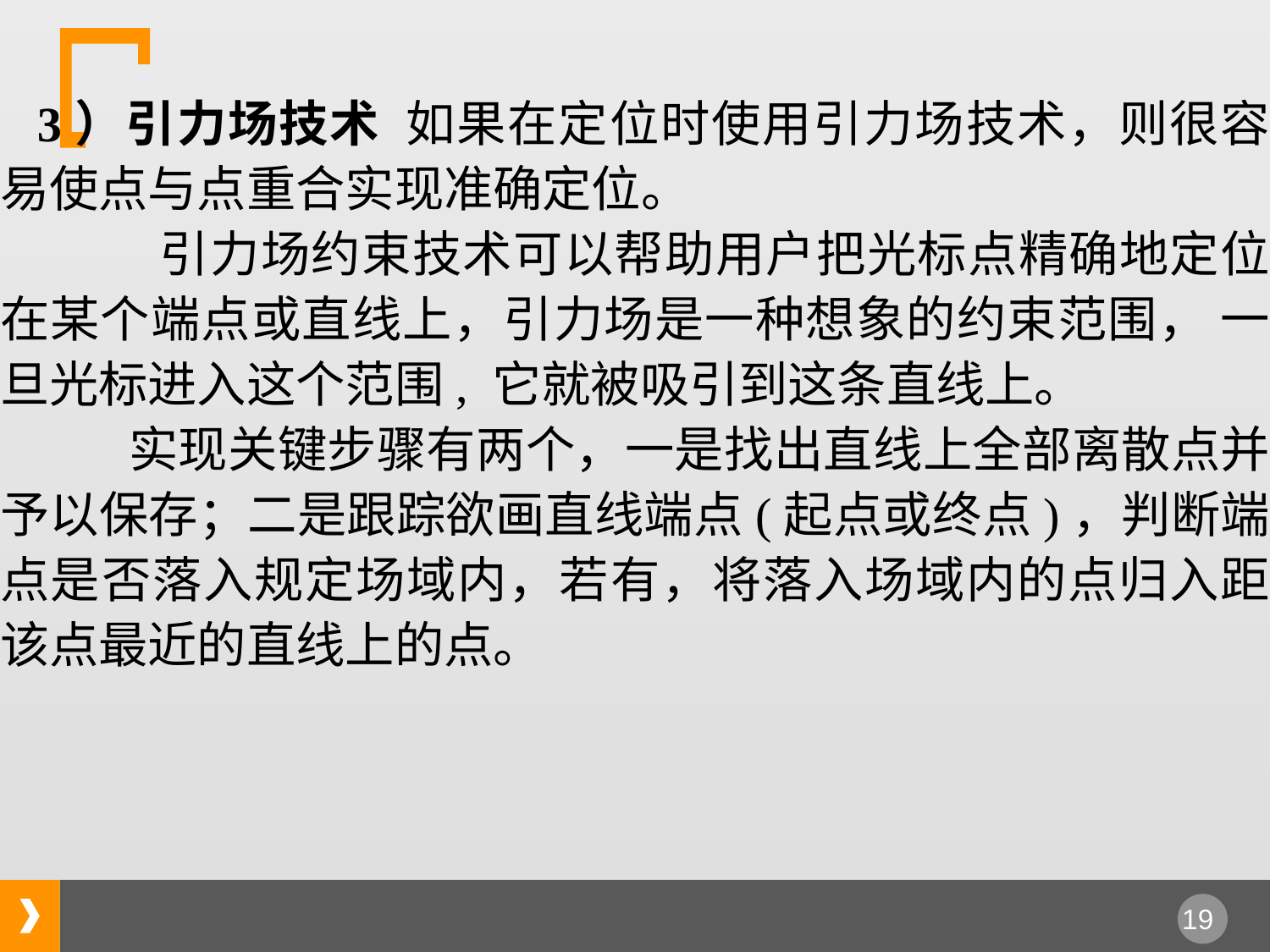

3）引力场技术  如果在定位时使用引力场技术，则很容易使点与点重合实现准确定位。
         引力场约束技术可以帮助用户把光标点精确地定位在某个端点或直线上，引力场是一种想象的约束范围， 一旦光标进入这个范围, 它就被吸引到这条直线上。
       实现关键步骤有两个，一是找出直线上全部离散点并予以保存；二是跟踪欲画直线端点(起点或终点)，判断端点是否落入规定场域内，若有，将落入场域内的点归入距该点最近的直线上的点。